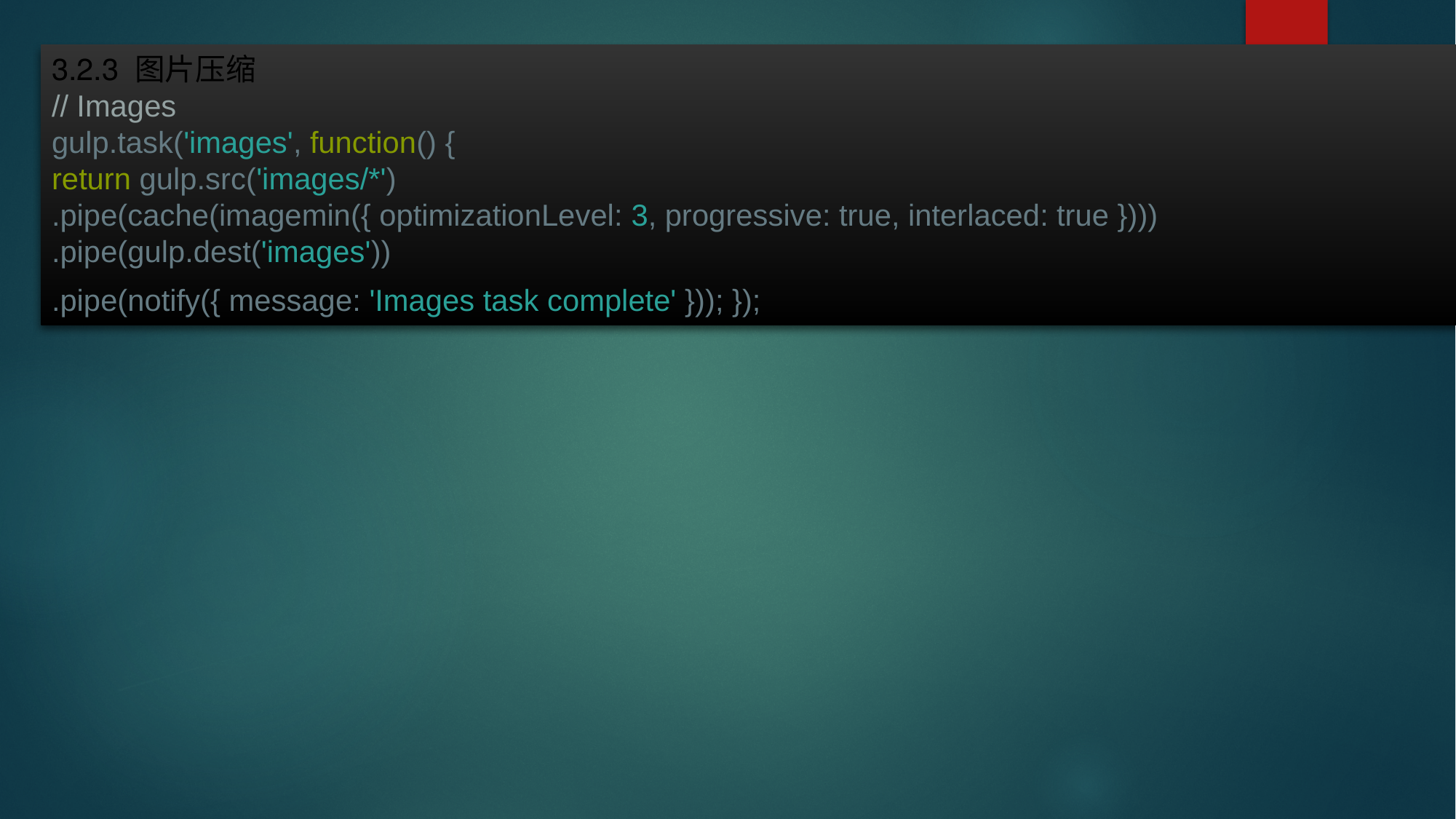

3.2.3 图片压缩
// Images
gulp.task('images', function() {
return gulp.src('images/*')
.pipe(cache(imagemin({ optimizationLevel: 3, progressive: true, interlaced: true })))
.pipe(gulp.dest('images'))
.pipe(notify({ message: 'Images task complete' })); });